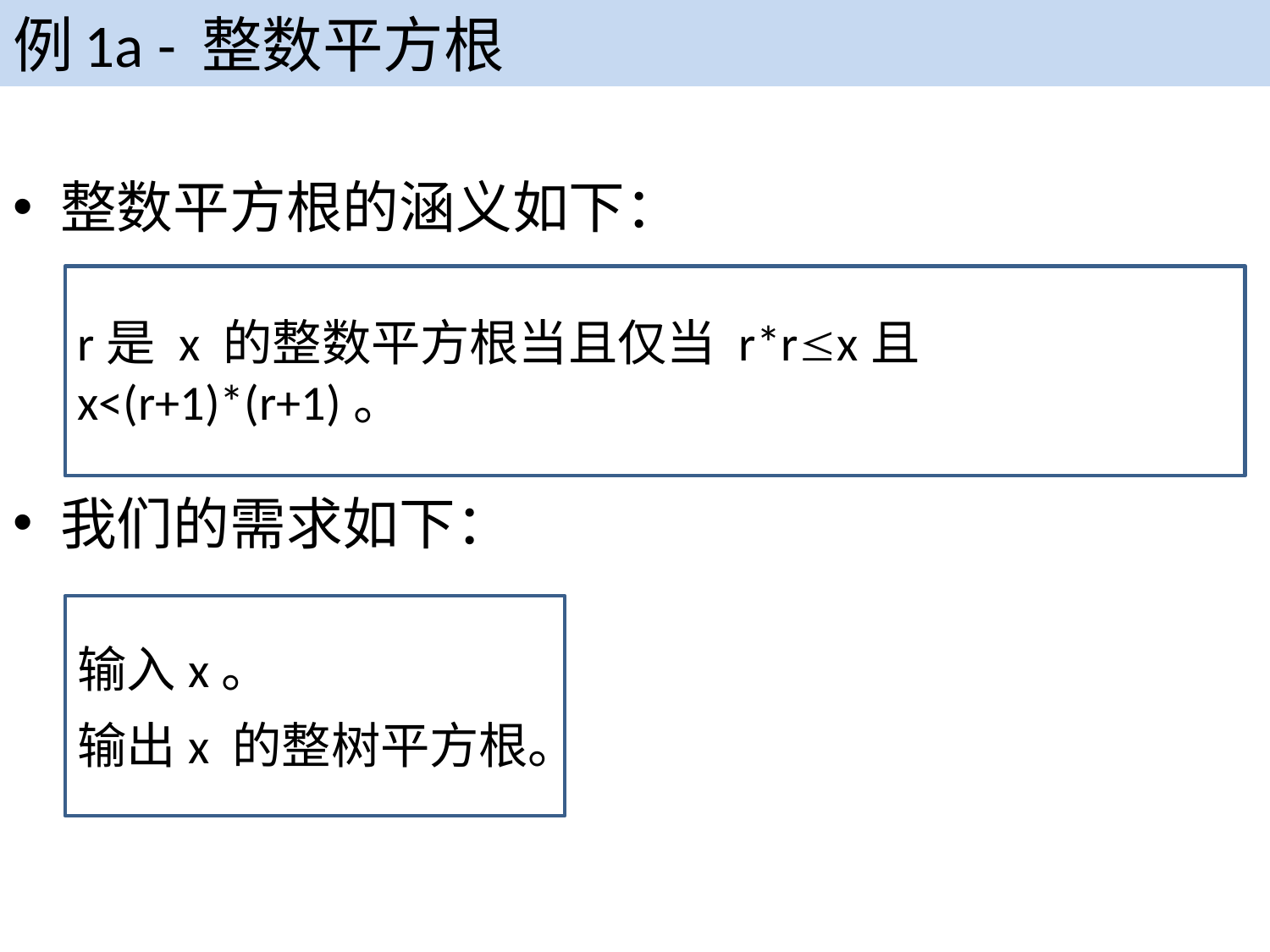

# 例1a - 整数平方根

整数平方根的涵义如下：

我们的需求如下：

r是 x 的整数平方根当且仅当 r*r≤x且x<(r+1)*(r+1)。
输入x。

输出x 的整树平方根。